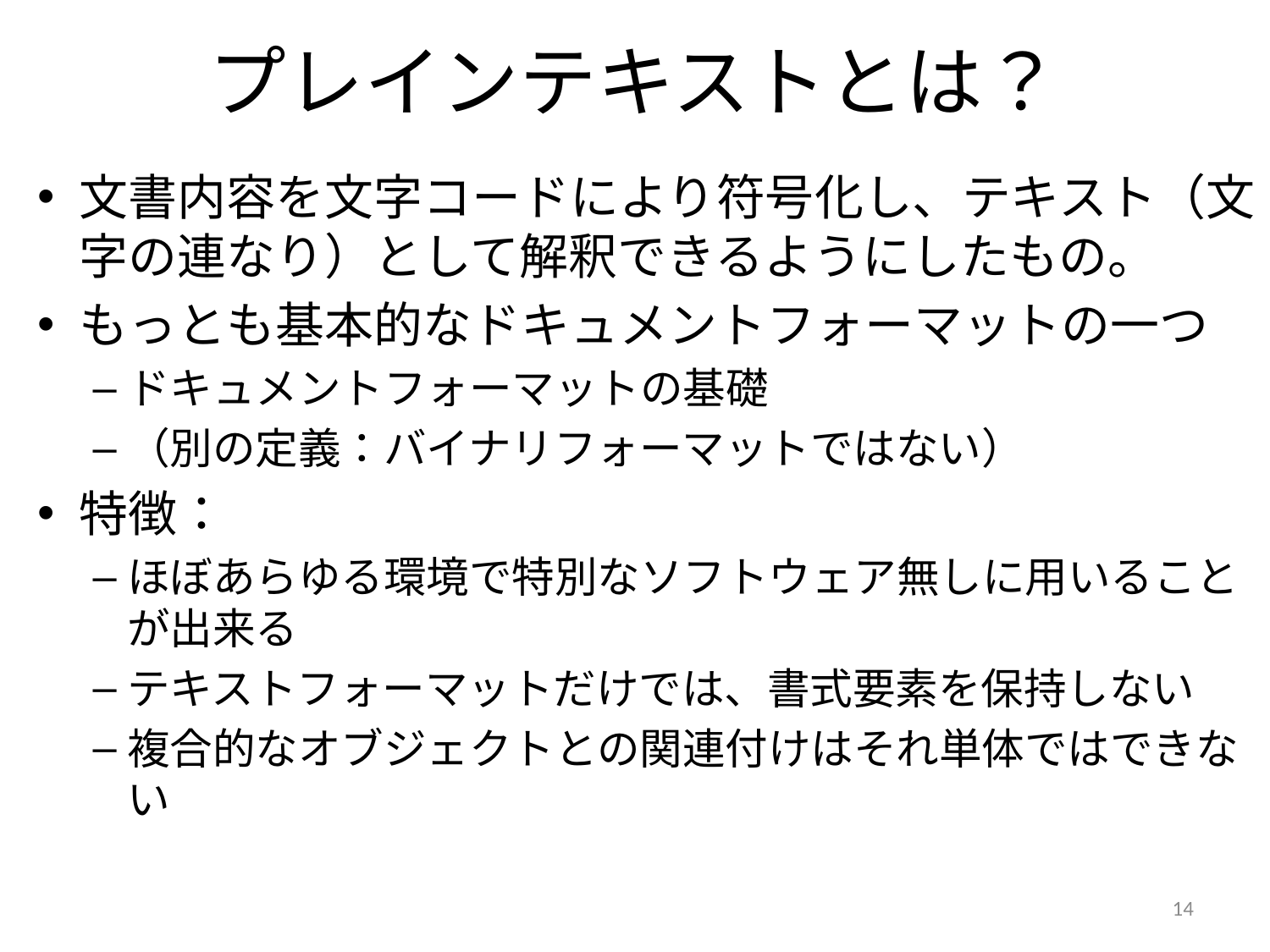

# プレインテキストとは？
文書内容を文字コードにより符号化し、テキスト（文字の連なり）として解釈できるようにしたもの。
もっとも基本的なドキュメントフォーマットの一つ
ドキュメントフォーマットの基礎
（別の定義：バイナリフォーマットではない）
特徴：
ほぼあらゆる環境で特別なソフトウェア無しに用いることが出来る
テキストフォーマットだけでは、書式要素を保持しない
複合的なオブジェクトとの関連付けはそれ単体ではできない
14